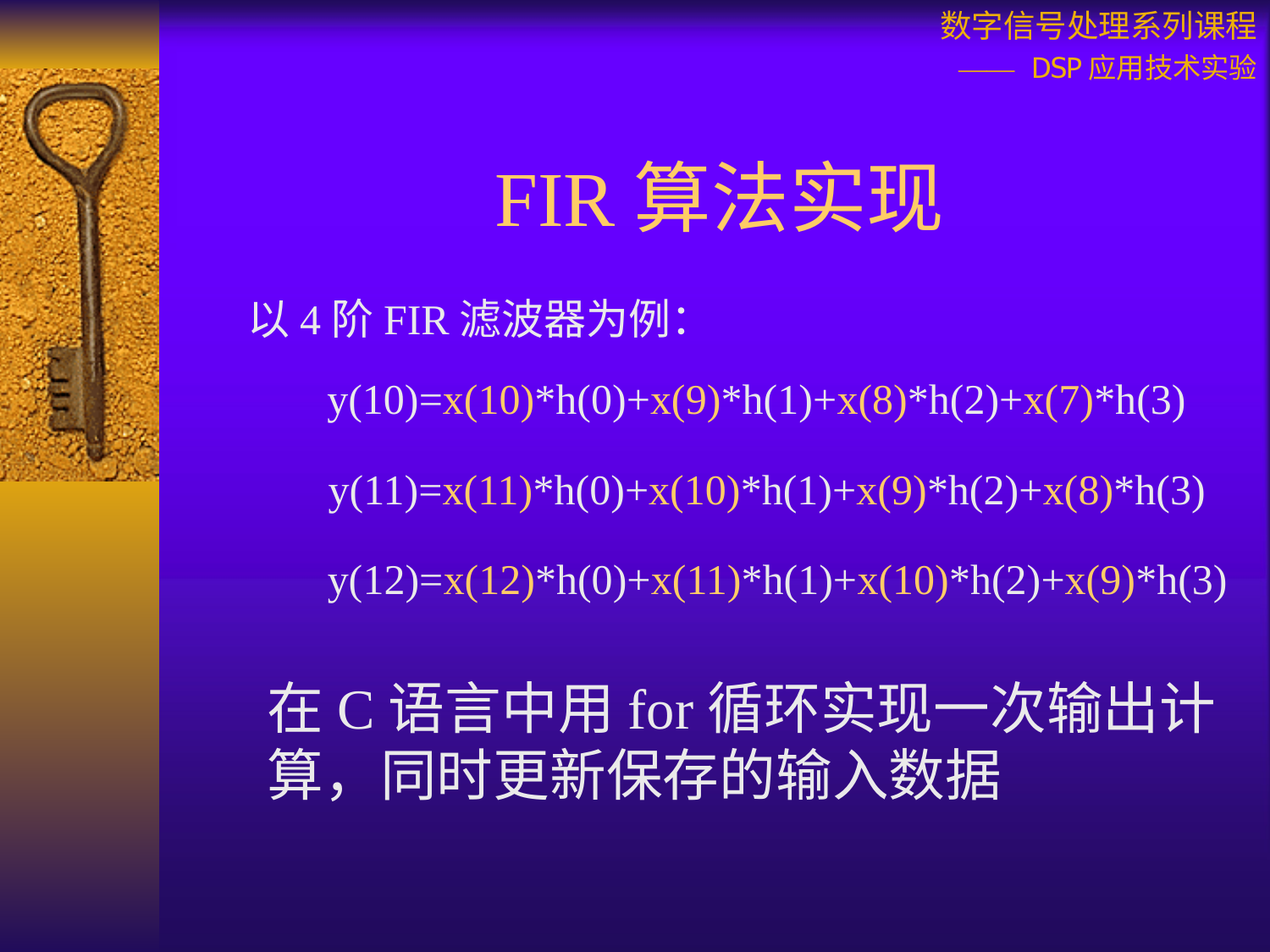

# FIR算法实现
以4阶FIR滤波器为例：
y(10)=x(10)*h(0)+x(9)*h(1)+x(8)*h(2)+x(7)*h(3)
y(11)=x(11)*h(0)+x(10)*h(1)+x(9)*h(2)+x(8)*h(3)
y(12)=x(12)*h(0)+x(11)*h(1)+x(10)*h(2)+x(9)*h(3)
在C语言中用for循环实现一次输出计算，同时更新保存的输入数据